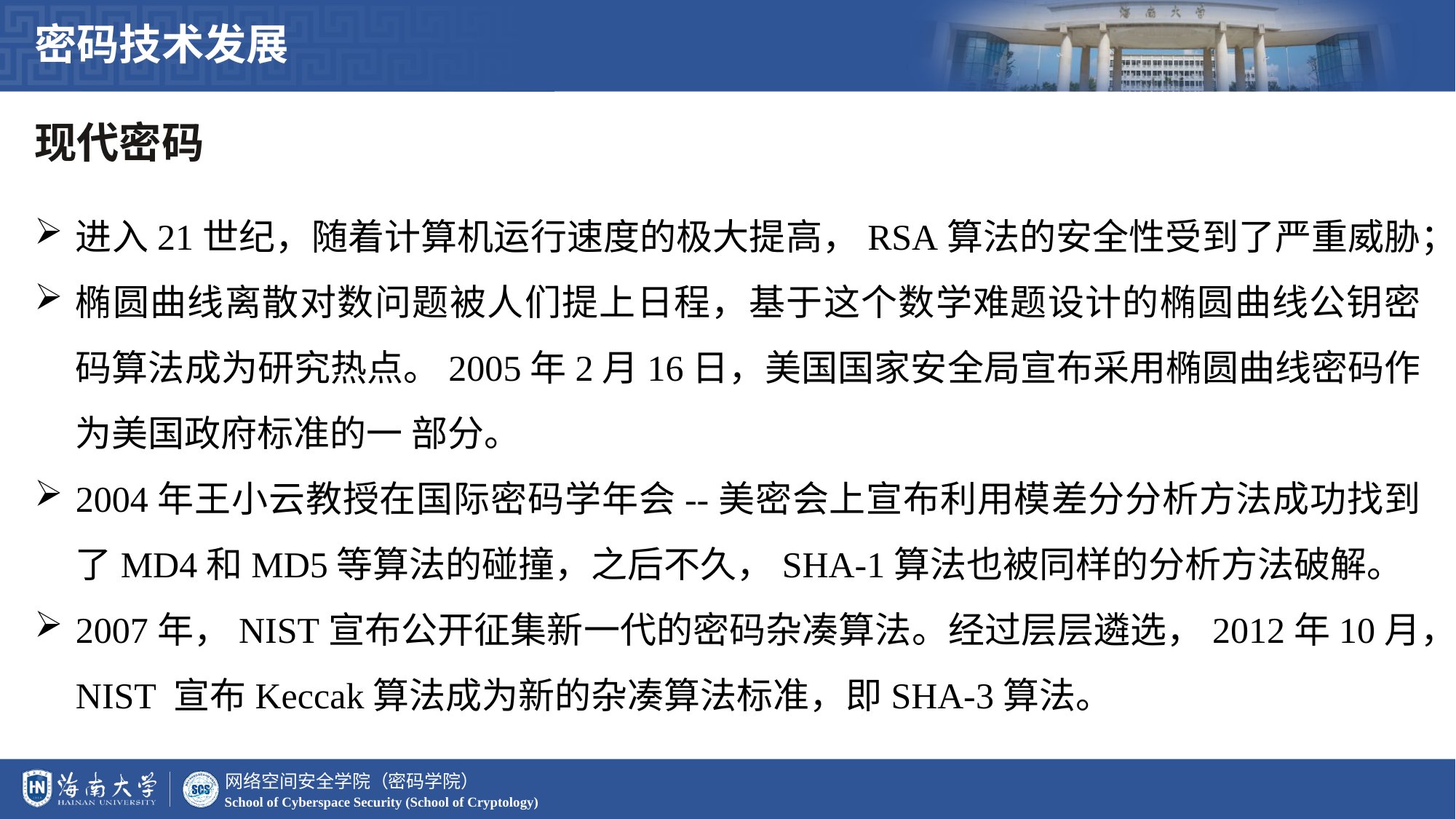

密码技术发展
现代密码
进入21世纪，随着计算机运行速度的极大提高，RSA算法的安全性受到了严重威胁；
椭圆曲线离散对数问题被人们提上日程，基于这个数学难题设计的椭圆曲线公钥密码算法成为研究热点。2005年2月16日，美国国家安全局宣布采用椭圆曲线密码作为美国政府标准的一 部分。
2004年王小云教授在国际密码学年会--美密会上宣布利用模差分分析方法成功找到了MD4和MD5等算法的碰撞，之后不久，SHA-1算法也被同样的分析方法破解。
2007年，NIST宣布公开征集新一代的密码杂凑算法。经过层层遴选，2012年10月，NIST 宣布Keccak算法成为新的杂凑算法标准，即SHA-3算法。
50